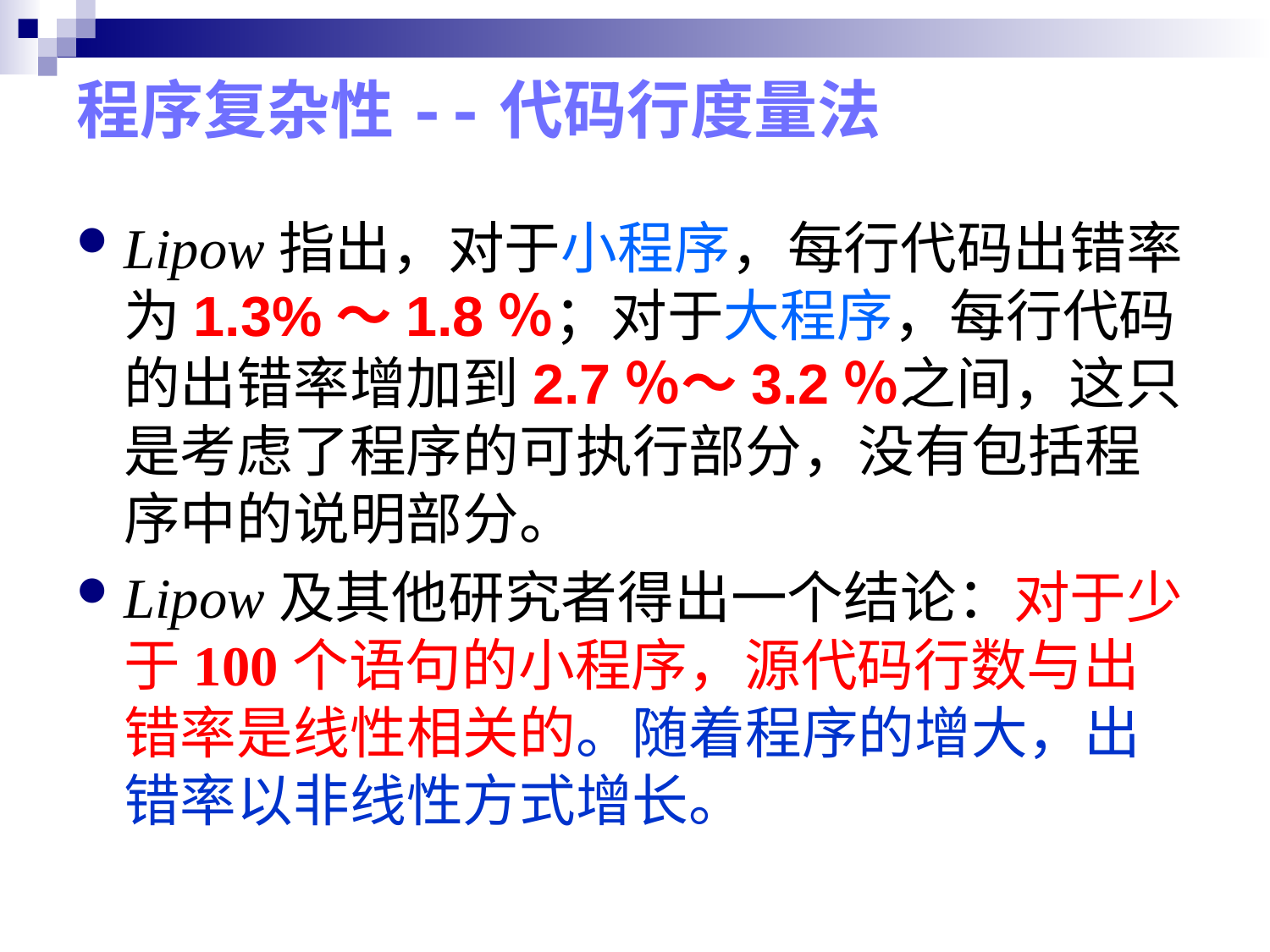

# 程序复杂性--代码行度量法
Lipow指出，对于小程序，每行代码出错率为1.3%～1.8％；对于大程序，每行代码的出错率增加到2.7％～3.2％之间，这只是考虑了程序的可执行部分，没有包括程序中的说明部分。
Lipow及其他研究者得出一个结论：对于少于100个语句的小程序，源代码行数与出错率是线性相关的。随着程序的增大，出错率以非线性方式增长。

24